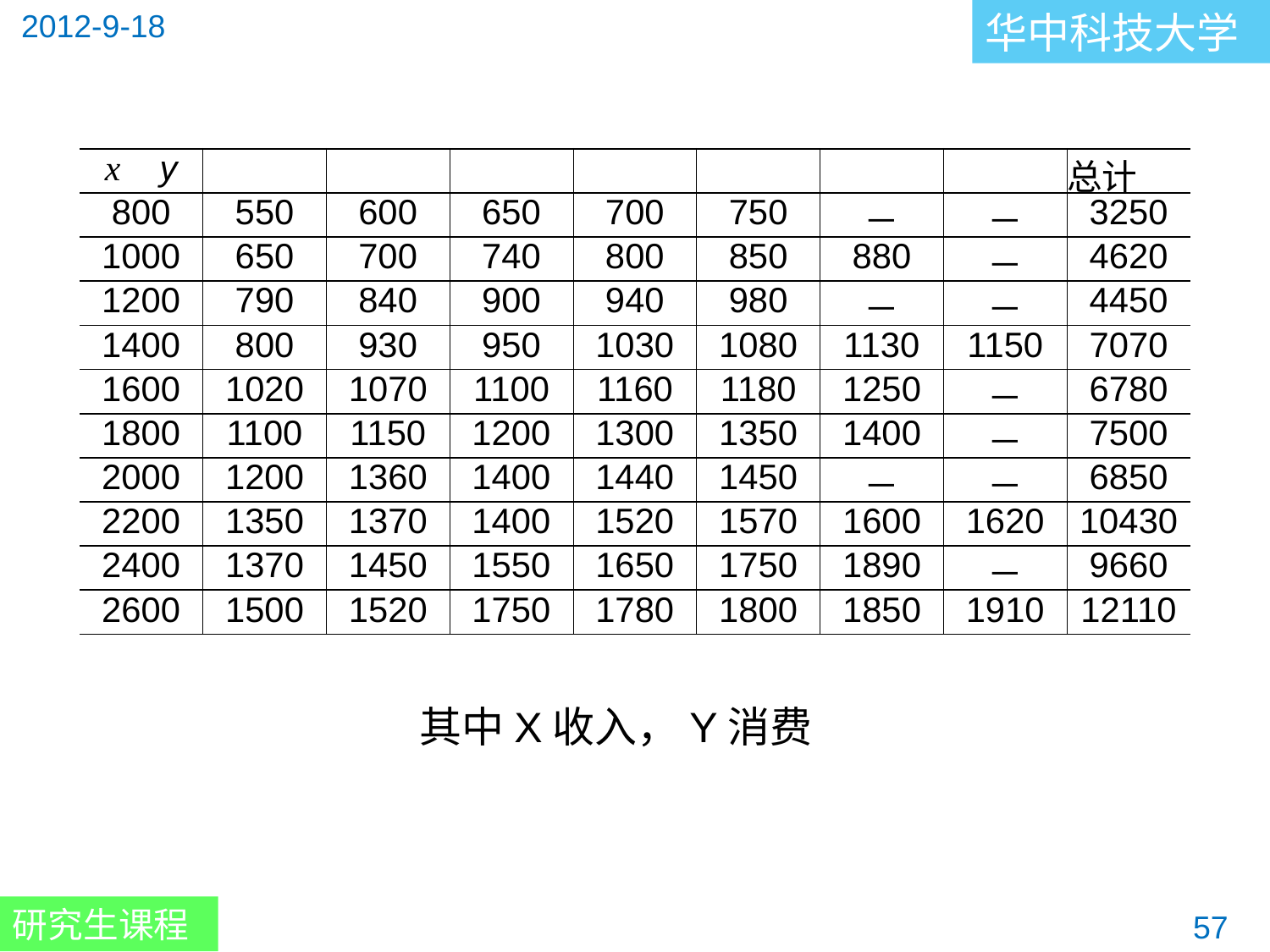

| x y |  |  |  |  |  |  |  | 总计 |
| --- | --- | --- | --- | --- | --- | --- | --- | --- |
| 800 | 550 | 600 | 650 | 700 | 750 | － | － | 3250 |
| 1000 | 650 | 700 | 740 | 800 | 850 | 880 | － | 4620 |
| 1200 | 790 | 840 | 900 | 940 | 980 | － | － | 4450 |
| 1400 | 800 | 930 | 950 | 1030 | 1080 | 1130 | 1150 | 7070 |
| 1600 | 1020 | 1070 | 1100 | 1160 | 1180 | 1250 | － | 6780 |
| 1800 | 1100 | 1150 | 1200 | 1300 | 1350 | 1400 | － | 7500 |
| 2000 | 1200 | 1360 | 1400 | 1440 | 1450 | － | － | 6850 |
| 2200 | 1350 | 1370 | 1400 | 1520 | 1570 | 1600 | 1620 | 10430 |
| 2400 | 1370 | 1450 | 1550 | 1650 | 1750 | 1890 | － | 9660 |
| 2600 | 1500 | 1520 | 1750 | 1780 | 1800 | 1850 | 1910 | 12110 |
其中X收入，Y消费